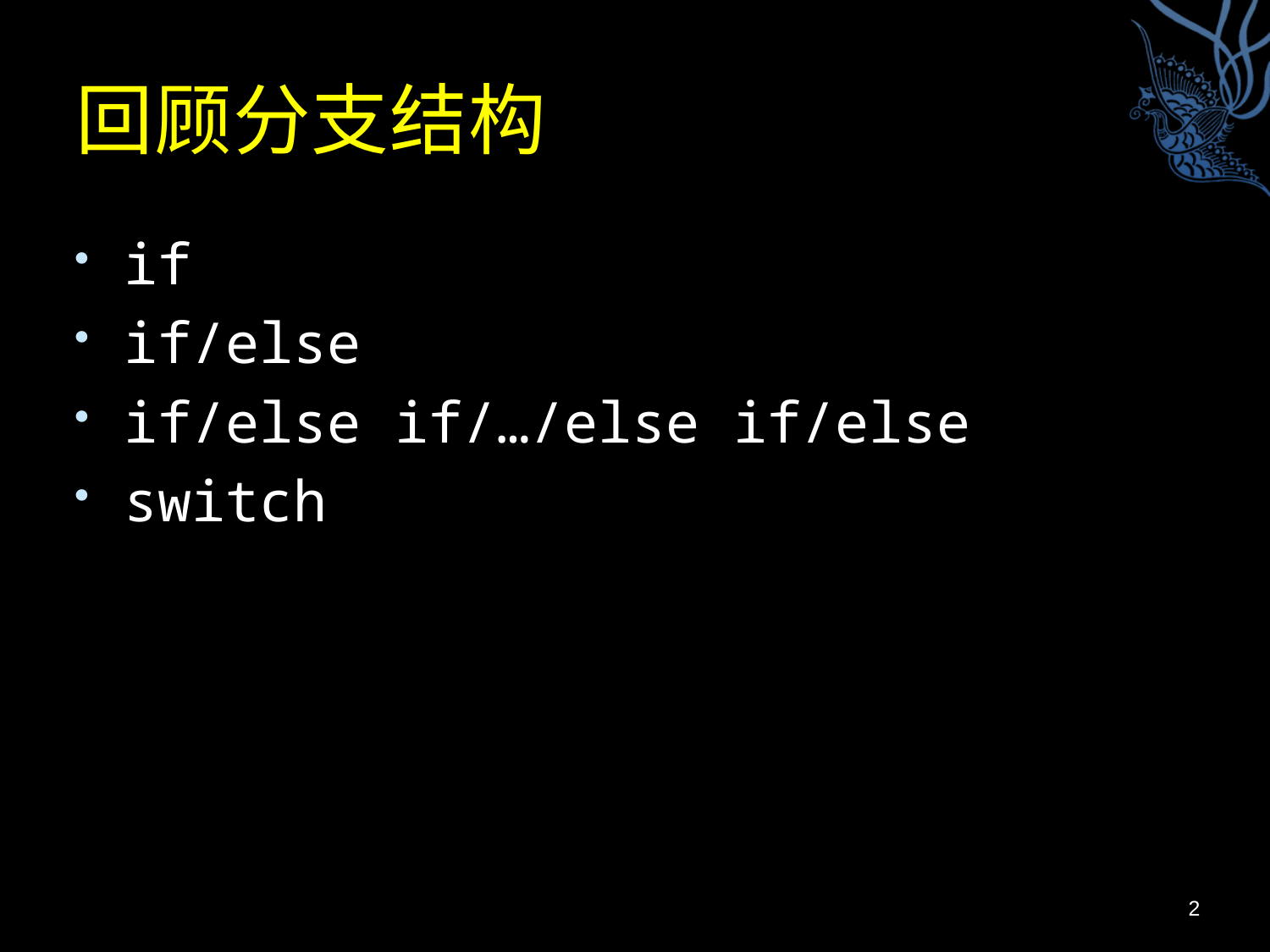

# 回顾分支结构
if
if/else
if/else if/…/else if/else
switch
2